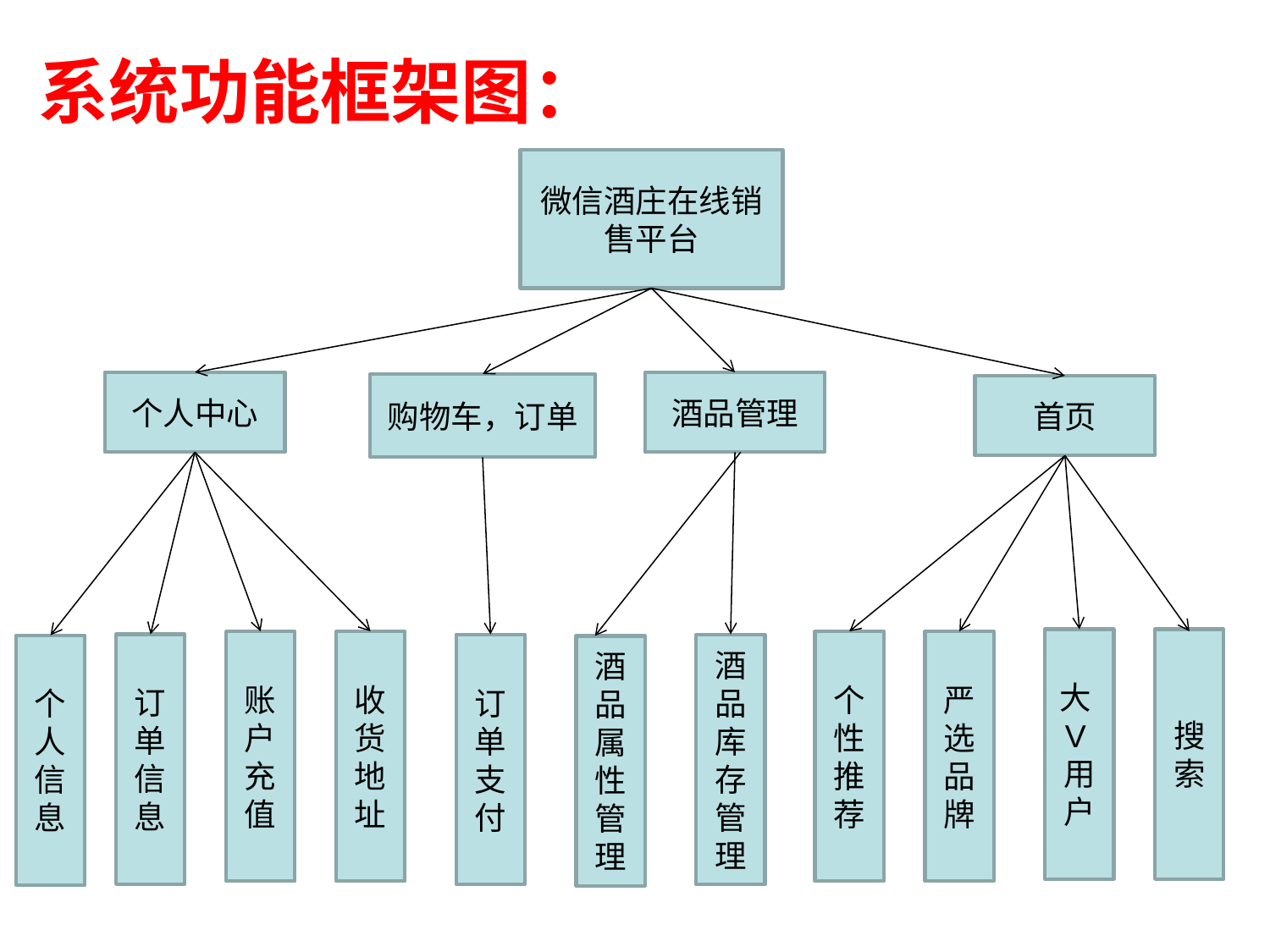

系统功能框架图：
微信酒庄在线销售平台
个人中心
酒品管理
购物车，订单
首页
大V用户
搜索
账户充值
收货地址
个性推荐
严选品牌
订单信息
订单支付
酒品库存管理
个人信息
酒品属性管理